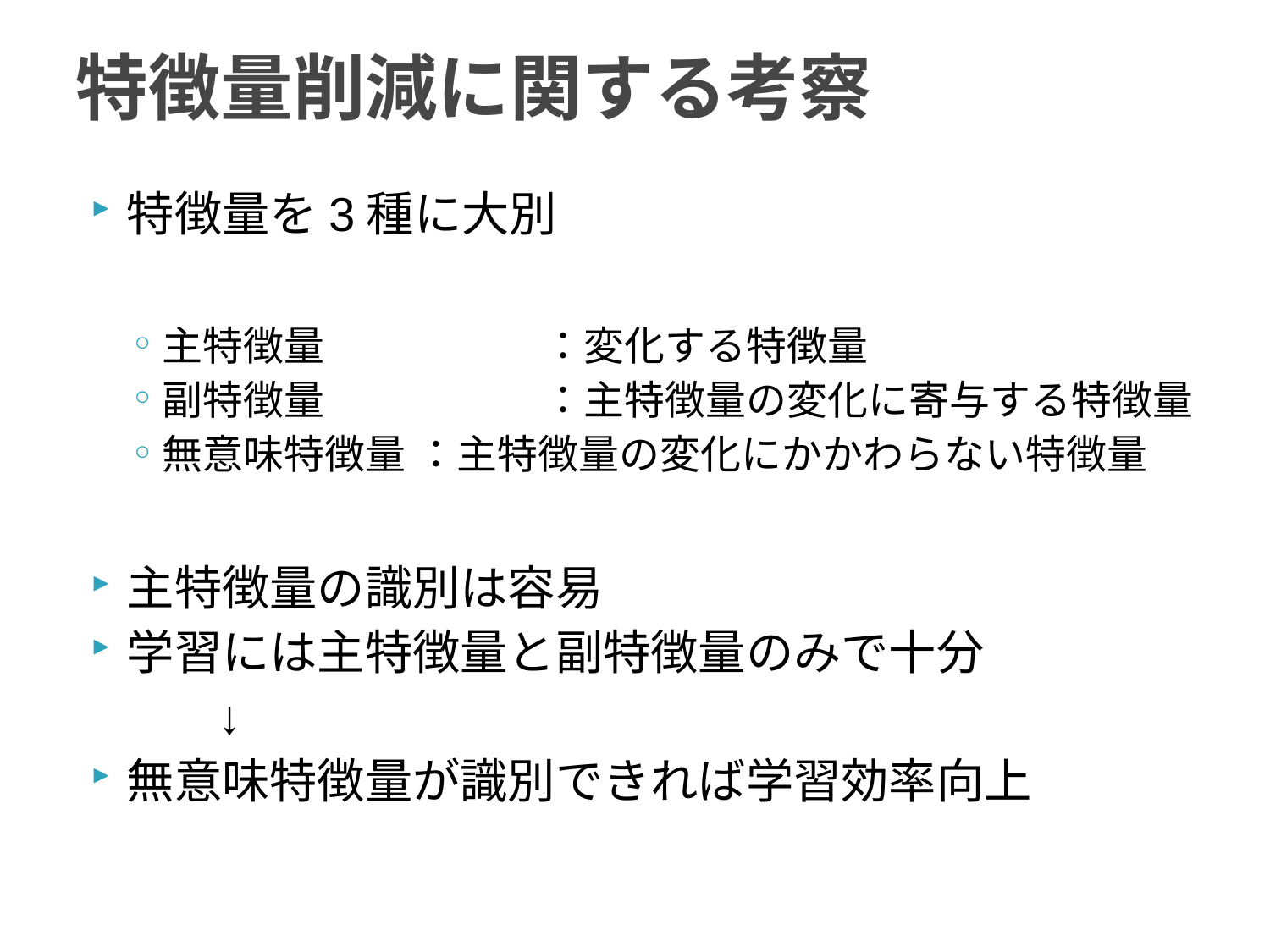

# 特徴量削減に関する考察
特徴量を3種に大別

主特徴量		：変化する特徴量
副特徴量		：主特徴量の変化に寄与する特徴量
無意味特徴量	：主特徴量の変化にかかわらない特徴量

主特徴量の識別は容易
学習には主特徴量と副特徴量のみで十分
	↓
無意味特徴量が識別できれば学習効率向上